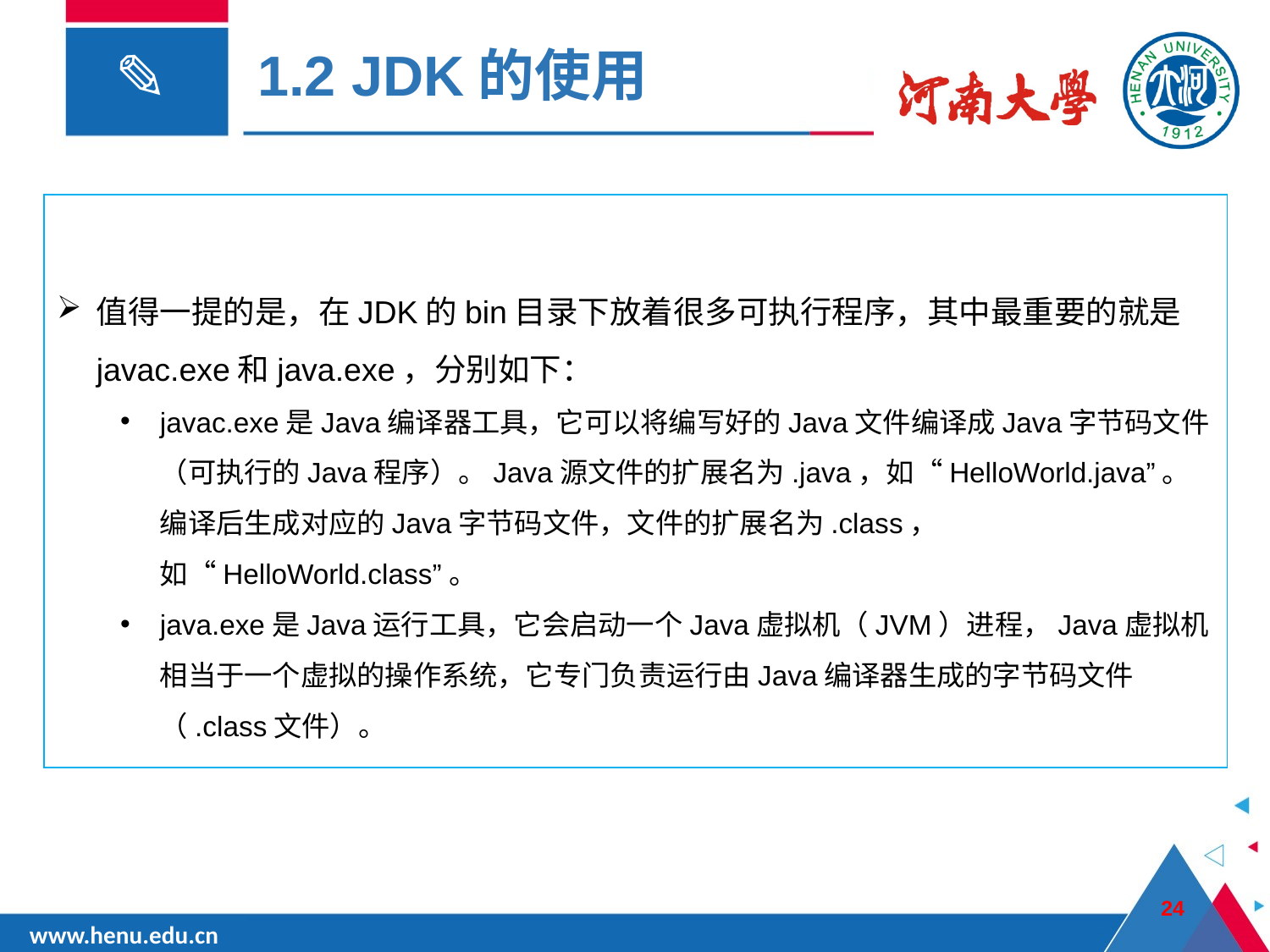

1.2 JDK的使用

值得一提的是，在JDK的bin目录下放着很多可执行程序，其中最重要的就是javac.exe和java.exe，分别如下：
javac.exe是Java编译器工具，它可以将编写好的Java文件编译成Java字节码文件（可执行的Java程序）。Java源文件的扩展名为.java，如“HelloWorld.java”。编译后生成对应的Java字节码文件，文件的扩展名为.class，如“HelloWorld.class”。
java.exe是Java运行工具，它会启动一个Java虚拟机（JVM）进程，Java虚拟机相当于一个虚拟的操作系统，它专门负责运行由Java编译器生成的字节码文件（.class文件）。

24